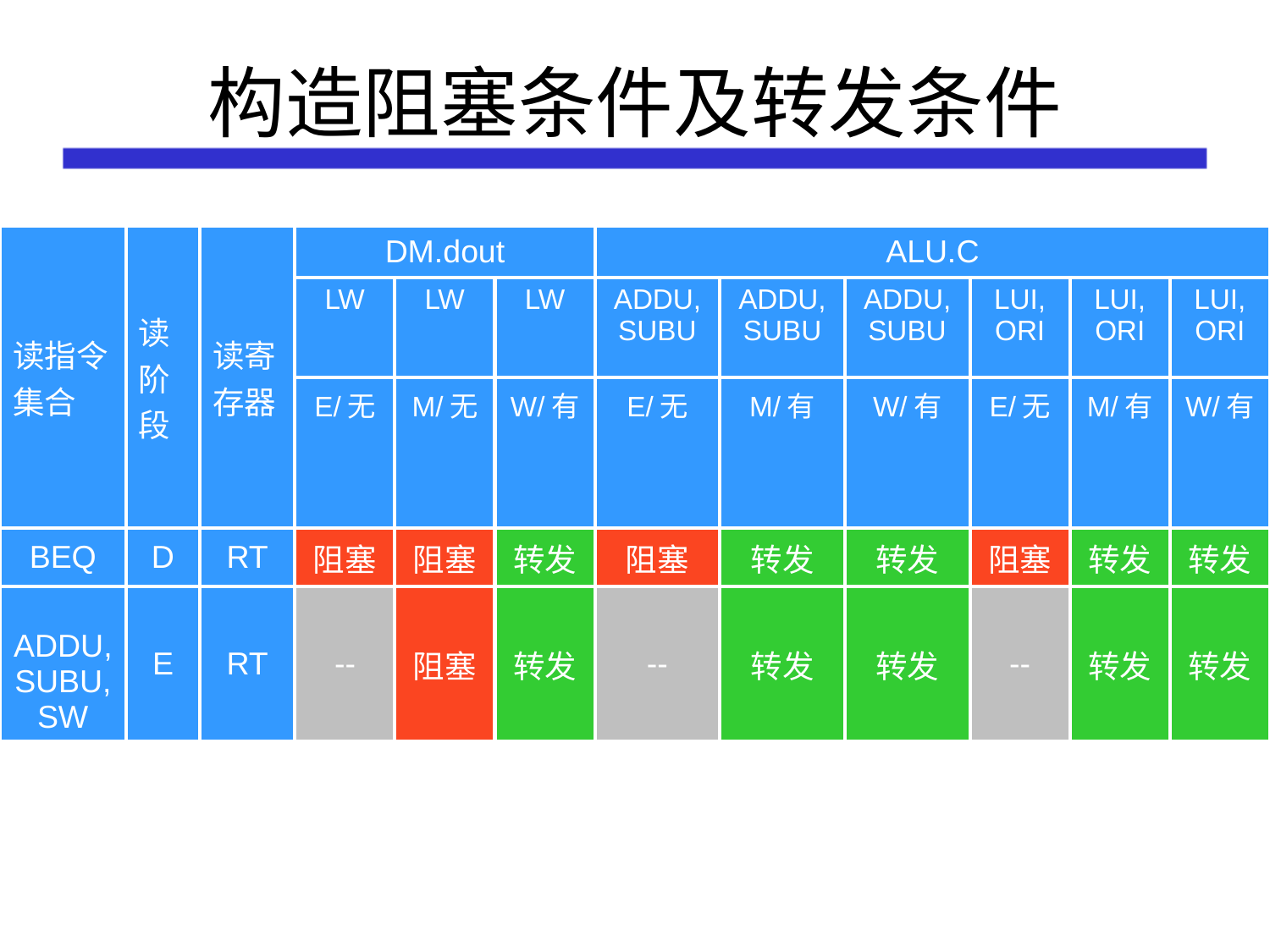

# 构造阻塞条件及转发条件
| 读指令集合 | 读阶段 | 读寄存器 | DM.dout |  |  | ALU.C |  |  |  |  |  |
| --- | --- | --- | --- | --- | --- | --- | --- | --- | --- | --- | --- |
|  |  |  | LW | LW | LW | ADDU, SUBU | ADDU, SUBU | ADDU, SUBU | LUI, ORI | LUI, ORI | LUI, ORI |
|  |  |  | E/无 | M/无 | W/有 | E/无 | M/有 | W/有 | E/无 | M/有 | W/有 |
| BEQ | D | RT | 阻塞 | 阻塞 | 转发 | 阻塞 | 转发 | 转发 | 阻塞 | 转发 | 转发 |
| ADDU, SUBU, SW | E | RT | -- | 阻塞 | 转发 | -- | 转发 | 转发 | -- | 转发 | 转发 |